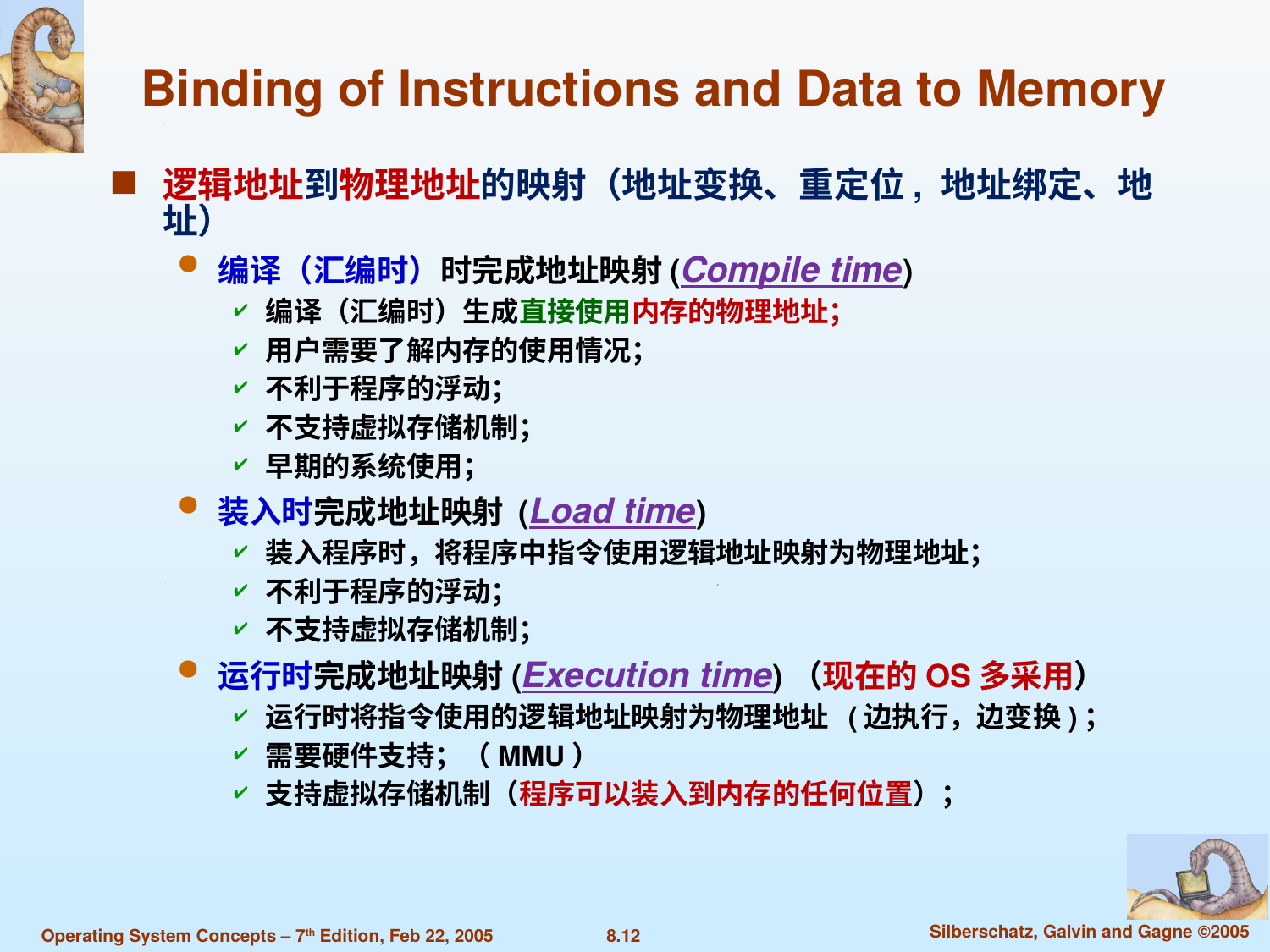

Binding of Instructions and Data to Memory
逻辑地址到物理地址的映射（地址变换、重定位, 地址绑定、地址）
编译（汇编时）时完成地址映射(Compile time)
编译（汇编时）生成直接使用内存的物理地址；
用户需要了解内存的使用情况；
不利于程序的浮动；
不支持虚拟存储机制；
早期的系统使用；
装入时完成地址映射 (Load time)
装入程序时，将程序中指令使用逻辑地址映射为物理地址；
不利于程序的浮动；
不支持虚拟存储机制；
运行时完成地址映射(Execution time)（现在的OS多采用）
运行时将指令使用的逻辑地址映射为物理地址  (边执行，边变换)；
需要硬件支持；（MMU）
支持虚拟存储机制（程序可以装入到内存的任何位置）；